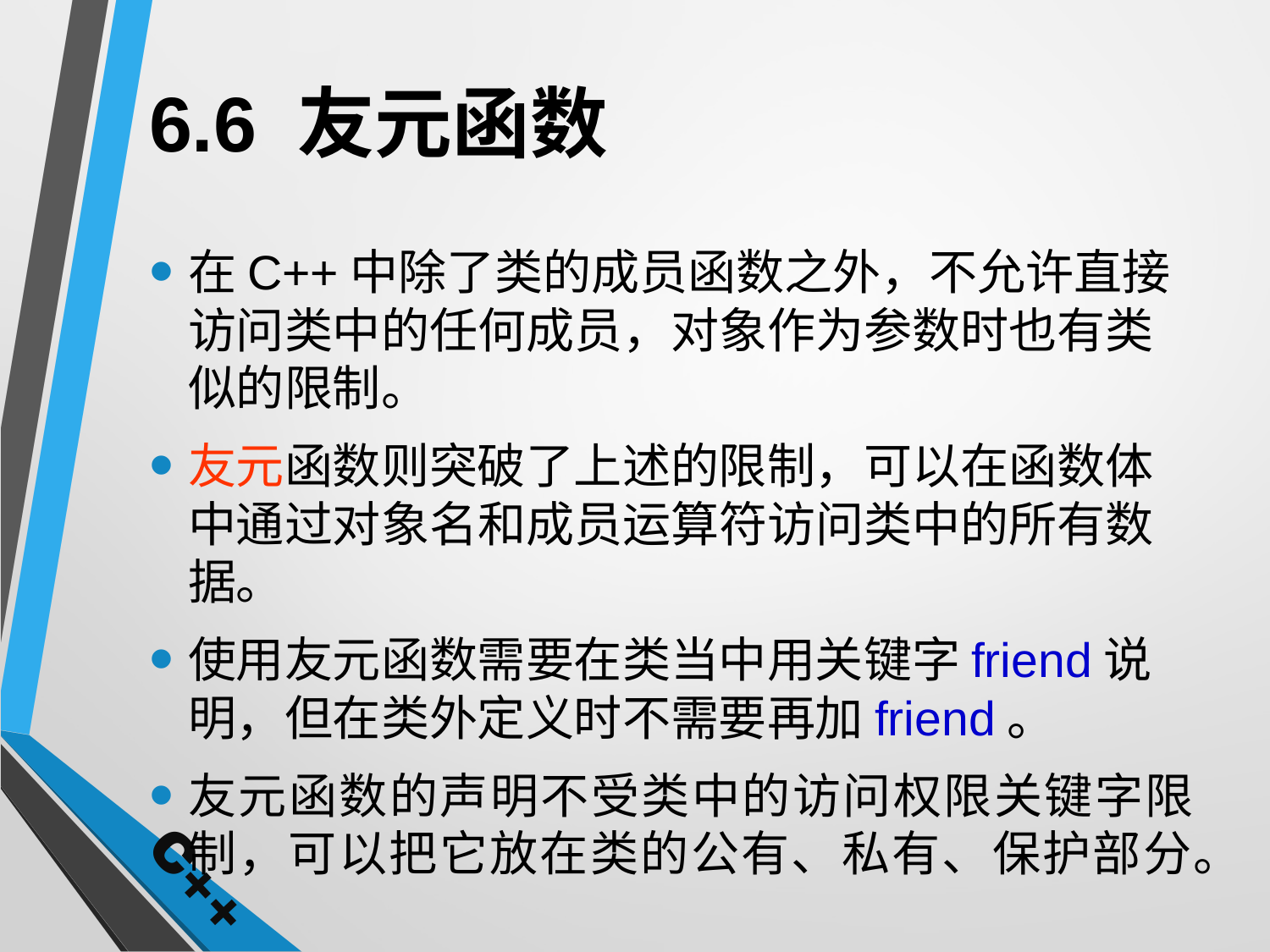

# 6.6 友元函数
在C++中除了类的成员函数之外，不允许直接访问类中的任何成员，对象作为参数时也有类似的限制。
友元函数则突破了上述的限制，可以在函数体中通过对象名和成员运算符访问类中的所有数据。
使用友元函数需要在类当中用关键字friend说明，但在类外定义时不需要再加friend。
友元函数的声明不受类中的访问权限关键字限制，可以把它放在类的公有、私有、保护部分。